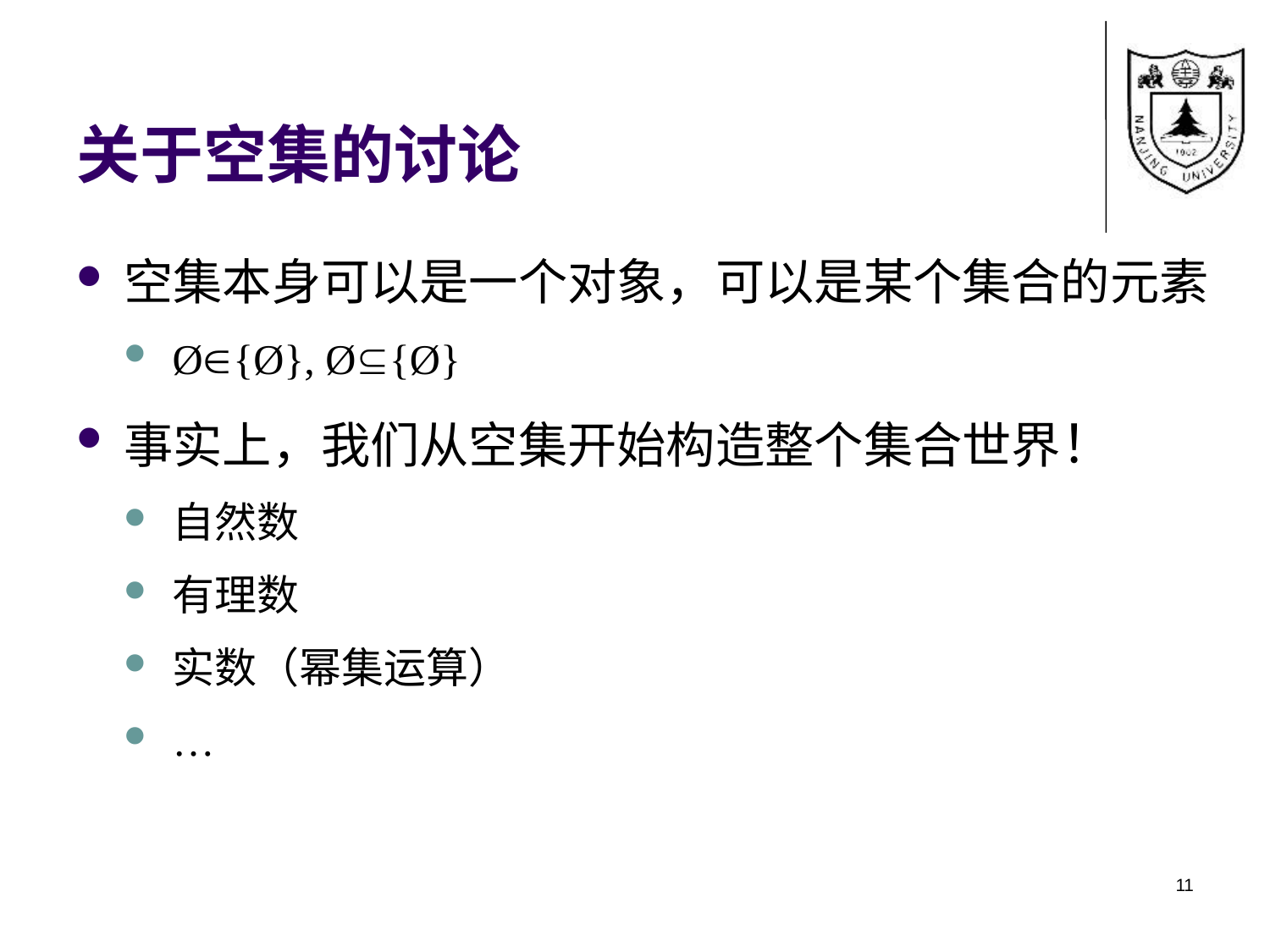

# 关于空集的讨论
空集本身可以是一个对象，可以是某个集合的元素
Ø∈{Ø}, Ø⊆{Ø}
事实上，我们从空集开始构造整个集合世界！
自然数
有理数
实数（幂集运算）
…
11